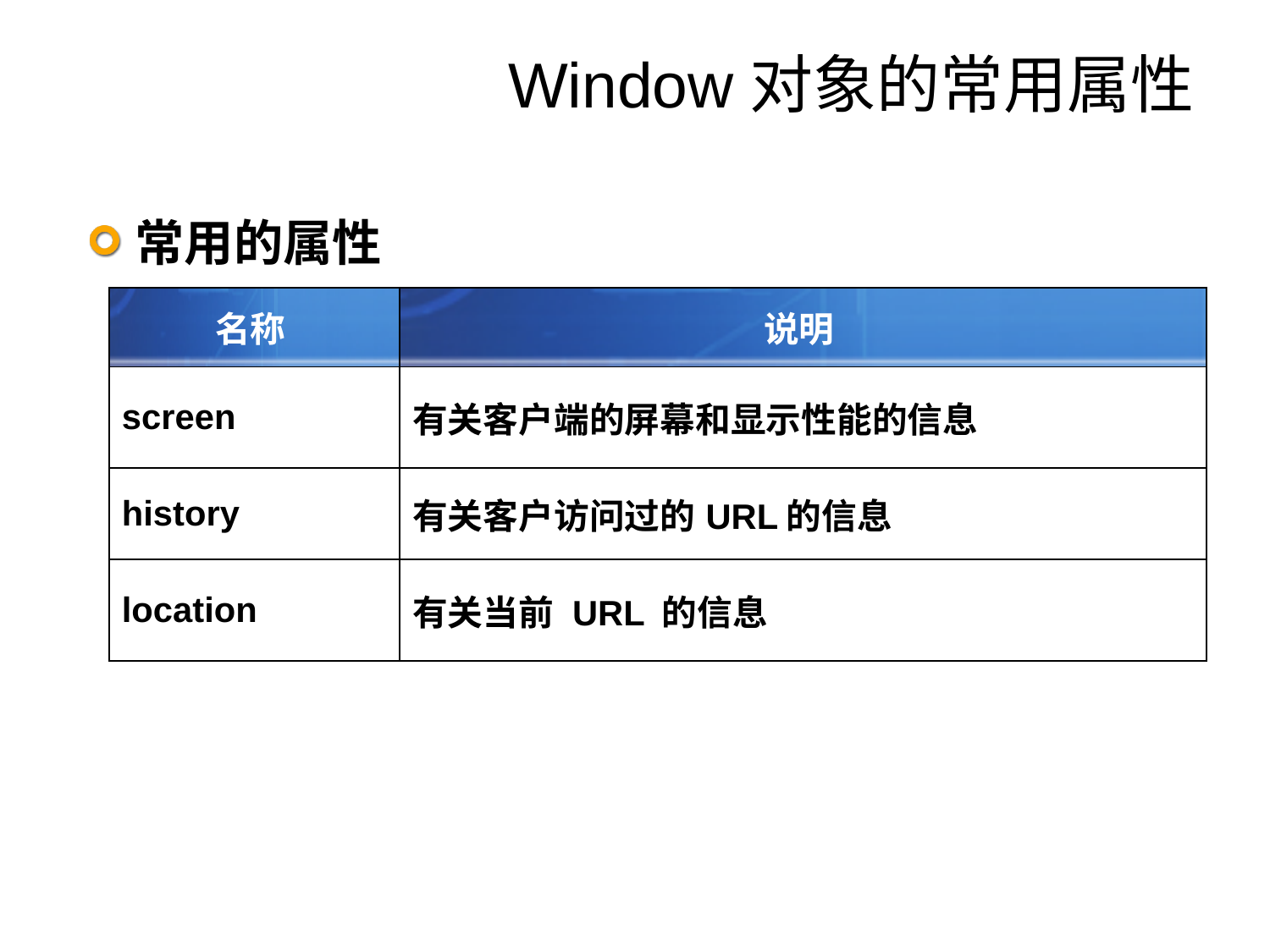

# Window对象的常用属性
常用的属性
| 名称 | 说明 |
| --- | --- |
| screen | 有关客户端的屏幕和显示性能的信息 |
| history | 有关客户访问过的URL的信息 |
| location | 有关当前 URL 的信息 |